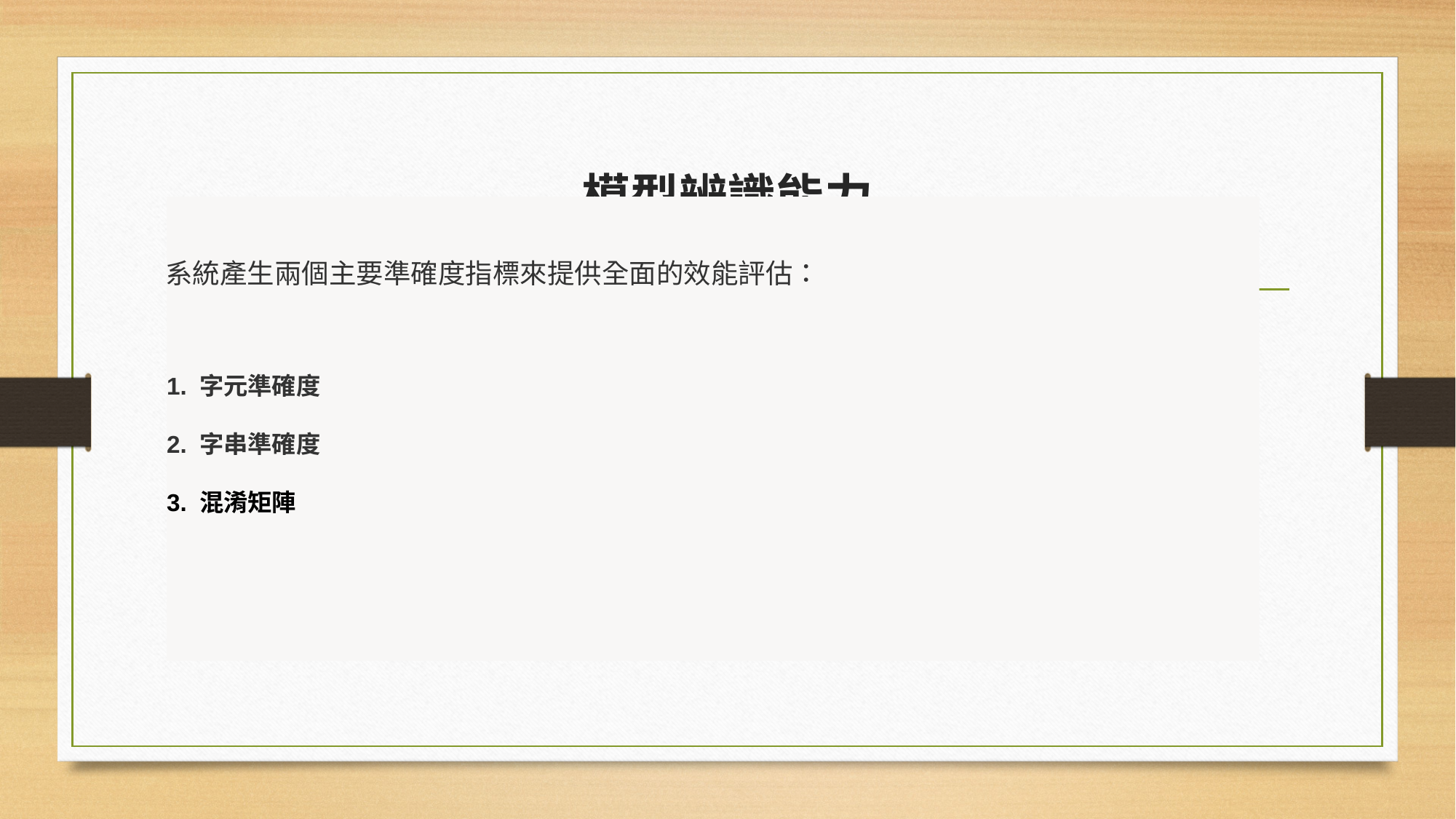

# 模型辨識能力
系統產生兩個主要準確度指標來提供全面的效能評估：

1. 字元準確度

2. 字串準確度

3. 混淆矩陣